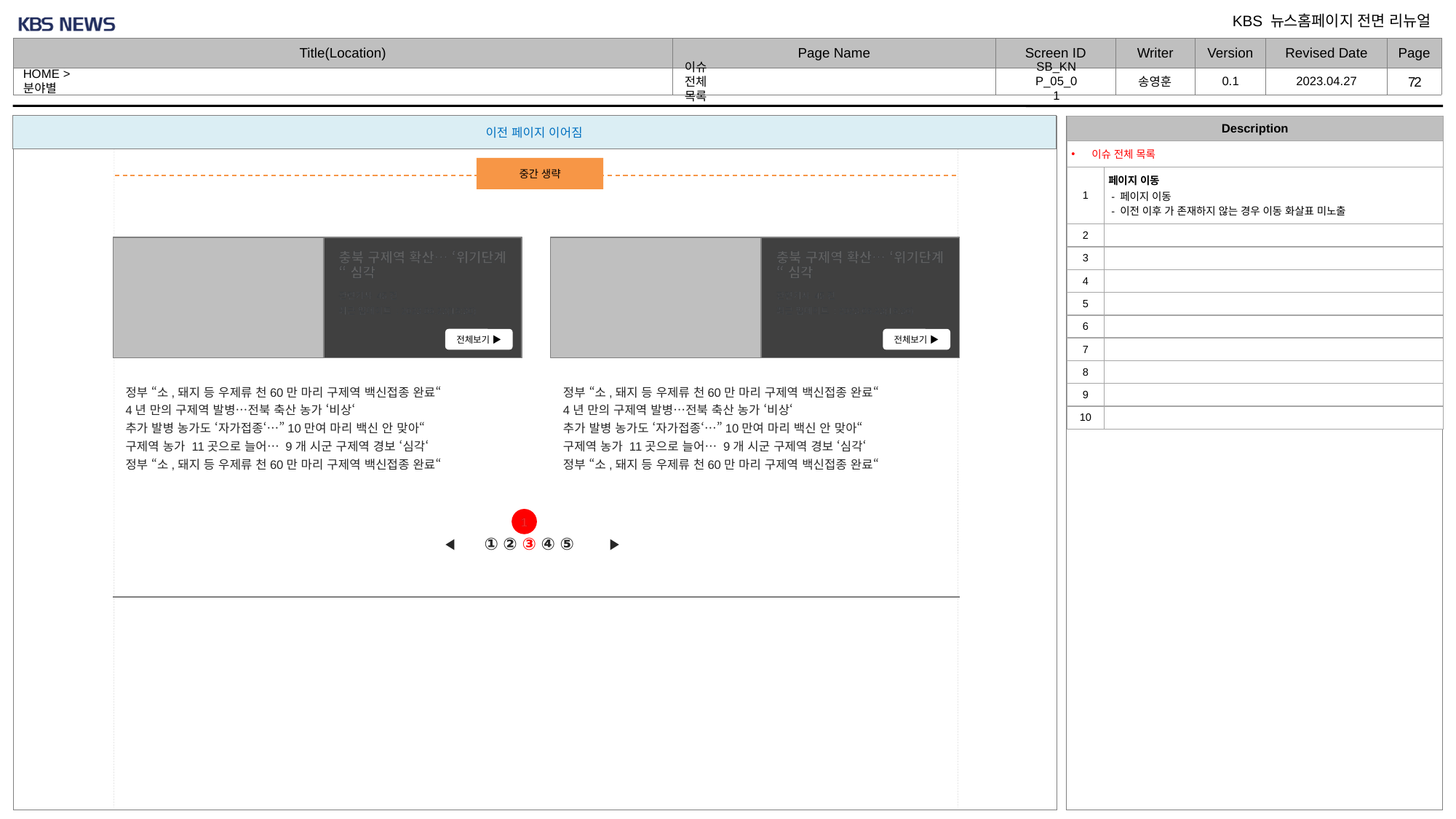

2023.04.27
0.1
HOME > 분야별
SB_KNP_05_01
# 이슈 전체 목록
| Description |  |
| --- | --- |
| 이슈 전체 목록 |  |
| 1 | 페이지 이동 - 페이지 이동 - 이전 이후 가 존재하지 않는 경우 이동 화살표 미노출 |
| 2 |  |
| 3 |  |
| 4 |  |
| 5 |  |
| 6 |  |
| 7 |  |
| 8 |  |
| 9 |  |
| 10 |  |
중간 생략

충북 구제역 확산… ‘위기단계“ 심각
충북 구제역 확산… ‘위기단계“ 심각
관련기사 45건
최근 업데이트 : 2023.06.23(16:30)
관련기사 45건
최근 업데이트 : 2023.06.23(16:30)
전체보기 ▶
전체보기 ▶
정부 “소,돼지 등 우제류 천60만 마리 구제역 백신접종 완료“
4년 만의 구제역 발병…전북 축산 농가 ‘비상‘
추가 발병 농가도 ‘자가접종‘…”10만여 마리 백신 안 맞아“
구제역 농가 11곳으로 늘어… 9개 시군 구제역 경보 ‘심각‘
정부 “소,돼지 등 우제류 천60만 마리 구제역 백신접종 완료“
정부 “소,돼지 등 우제류 천60만 마리 구제역 백신접종 완료“
4년 만의 구제역 발병…전북 축산 농가 ‘비상‘
추가 발병 농가도 ‘자가접종‘…”10만여 마리 백신 안 맞아“
구제역 농가 11곳으로 늘어… 9개 시군 구제역 경보 ‘심각‘
정부 “소,돼지 등 우제류 천60만 마리 구제역 백신접종 완료“
1
◀
① ② ③ ④ ⑤
▶